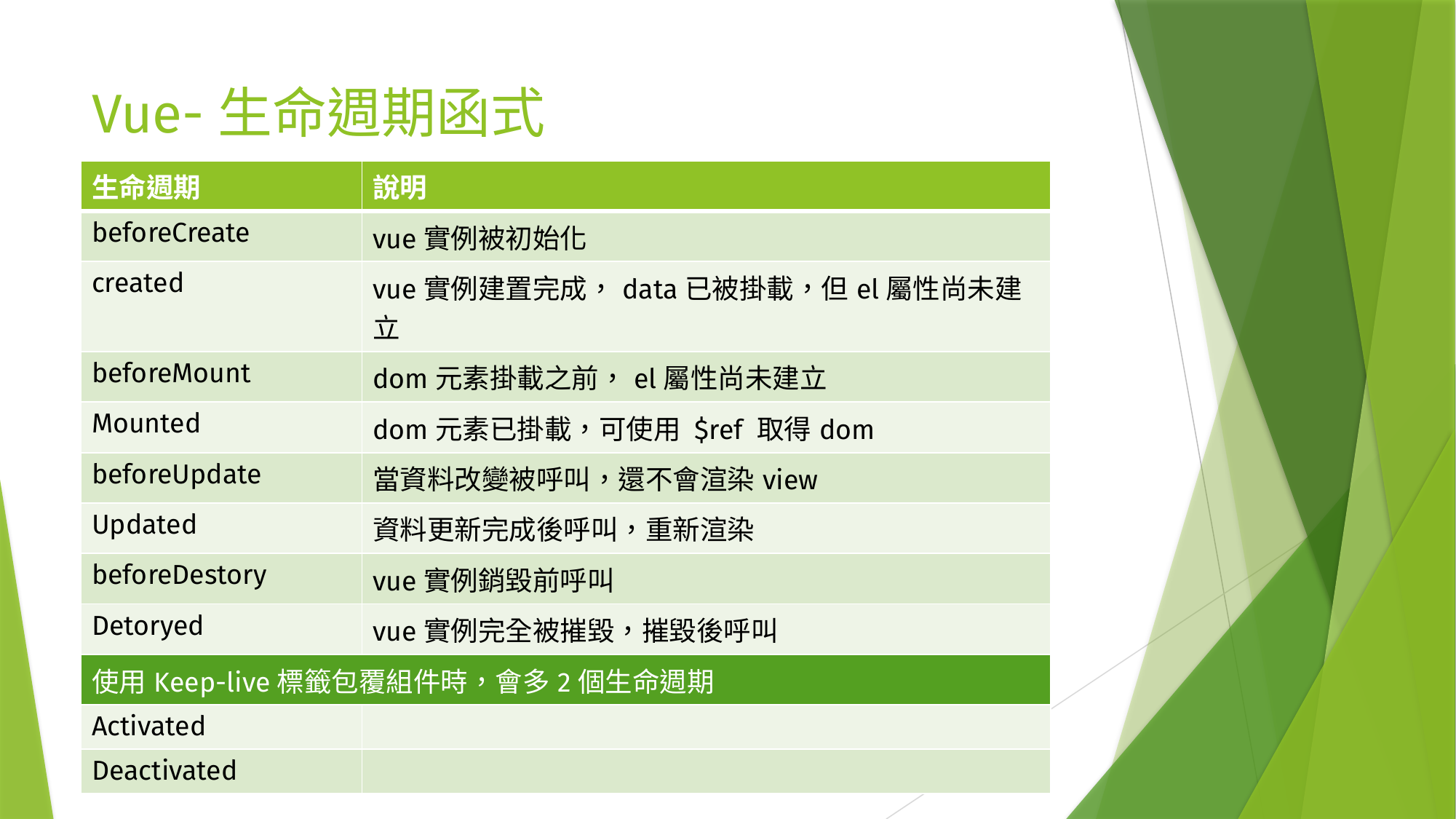

# Vue-生命週期函式

圖片詳解:https://ithelp.ithome.com.tw/articles/10215884

| 生命週期 | 說明 |
| --- | --- |
| beforeCreate | vue實例被初始化 |
| created | vue實例建置完成，data已被掛載，但el屬性尚未建立 |
| beforeMount | dom元素掛載之前，el屬性尚未建立 |
| Mounted | dom元素已掛載，可使用 $ref 取得dom |
| beforeUpdate | 當資料改變被呼叫，還不會渲染view |
| Updated | 資料更新完成後呼叫，重新渲染 |
| beforeDestory | vue實例銷毀前呼叫 |
| Detoryed | vue實例完全被摧毀，摧毀後呼叫 |
| 使用Keep-live標籤包覆組件時，會多2個生命週期 |  |
| Activated |  |
| Deactivated |  |